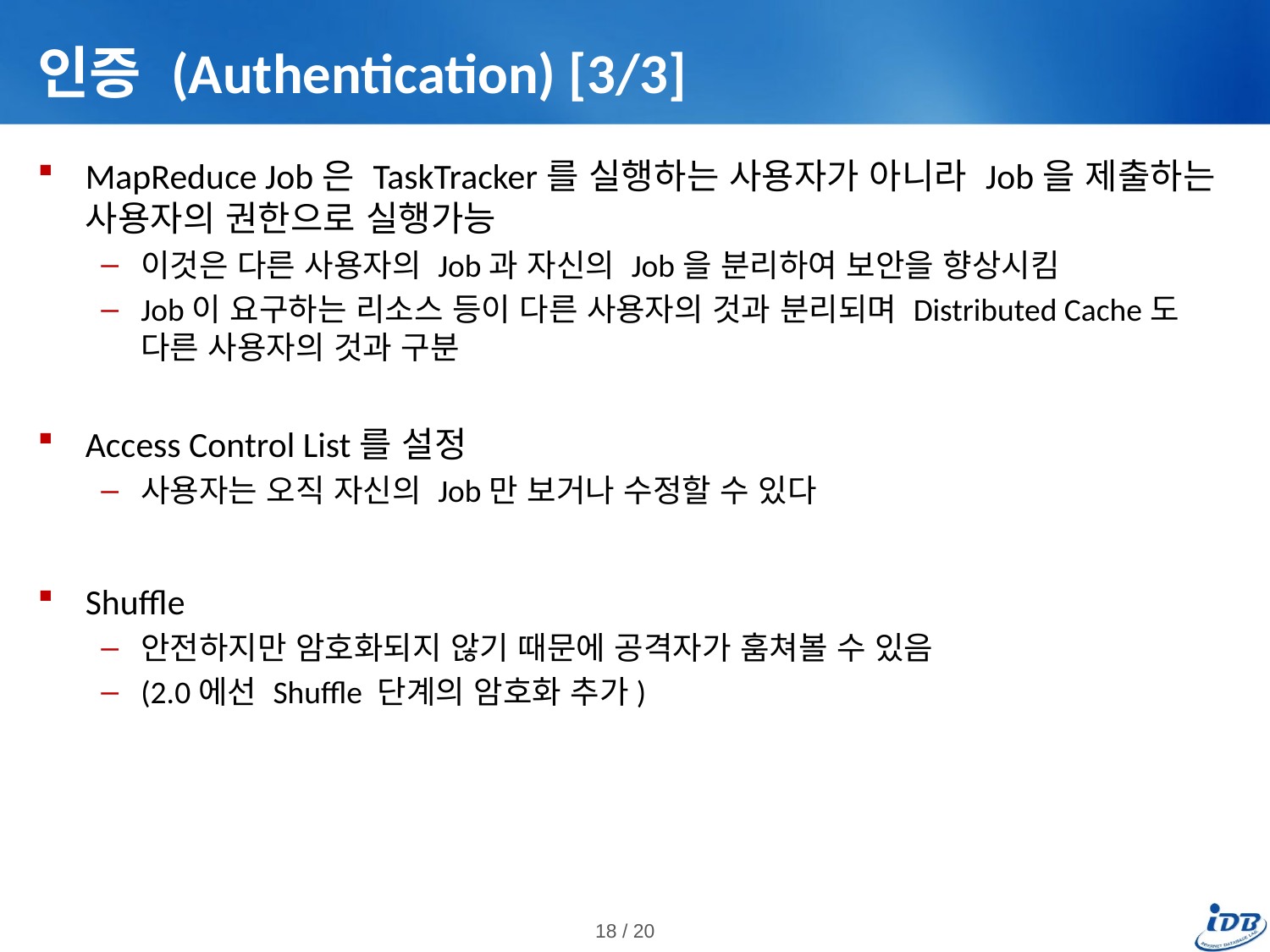

# 인증 (Authentication) [3/3]
MapReduce Job은 TaskTracker를 실행하는 사용자가 아니라 Job을 제출하는 사용자의 권한으로 실행가능
이것은 다른 사용자의 Job과 자신의 Job을 분리하여 보안을 향상시킴
Job이 요구하는 리소스 등이 다른 사용자의 것과 분리되며 Distributed Cache도 다른 사용자의 것과 구분

Access Control List를 설정
사용자는 오직 자신의 Job만 보거나 수정할 수 있다

Shuffle
안전하지만 암호화되지 않기 때문에 공격자가 훔쳐볼 수 있음
(2.0에선 Shuffle 단계의 암호화 추가)